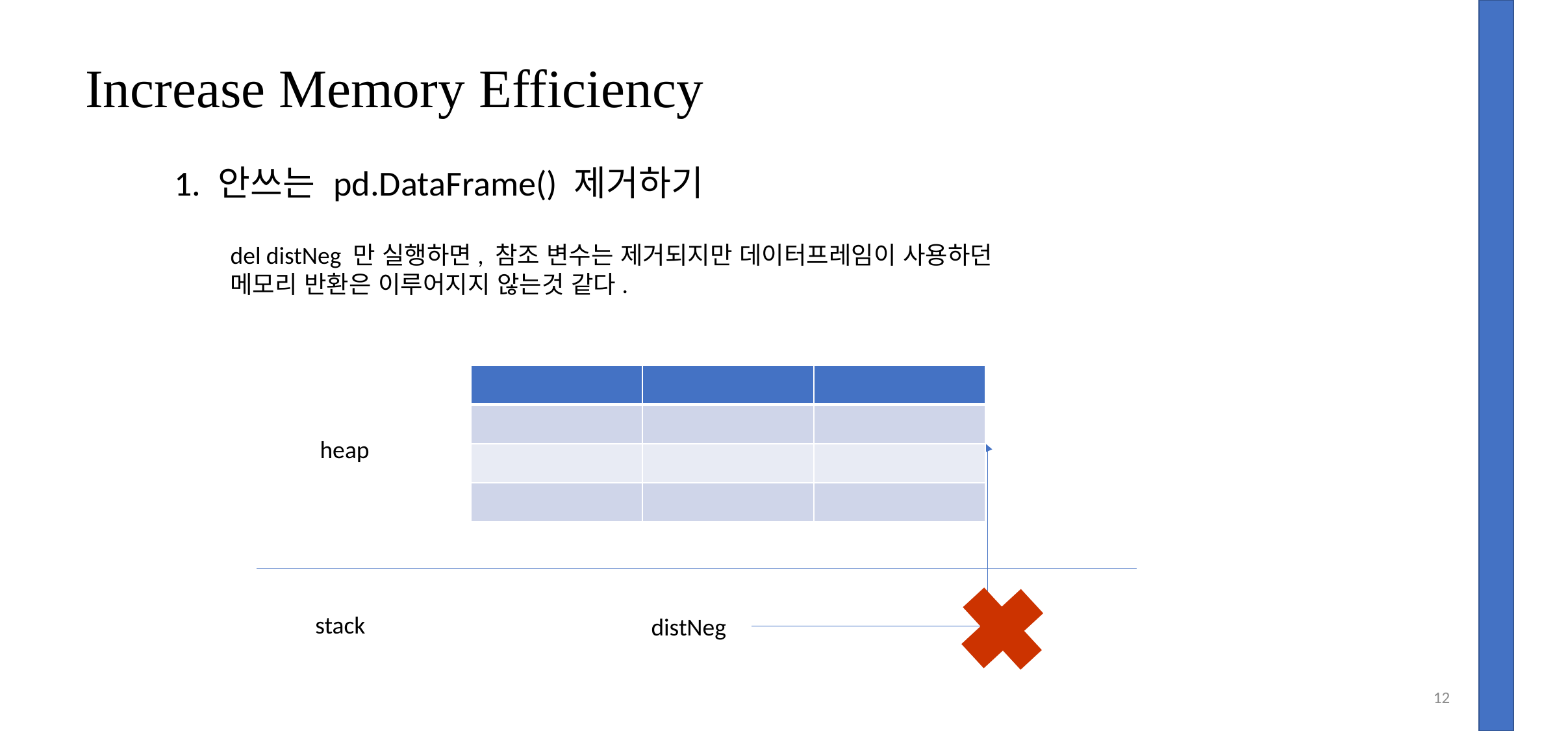

Increase Memory Efficiency
1. 안쓰는 pd.DataFrame() 제거하기
del distNeg 만 실행하면, 참조 변수는 제거되지만 데이터프레임이 사용하던 메모리 반환은 이루어지지 않는것 같다.

|  |  |  |
| --- | --- | --- |
|  |  |  |
|  |  |  |
|  |  |  |
heap

stack
distNeg
12